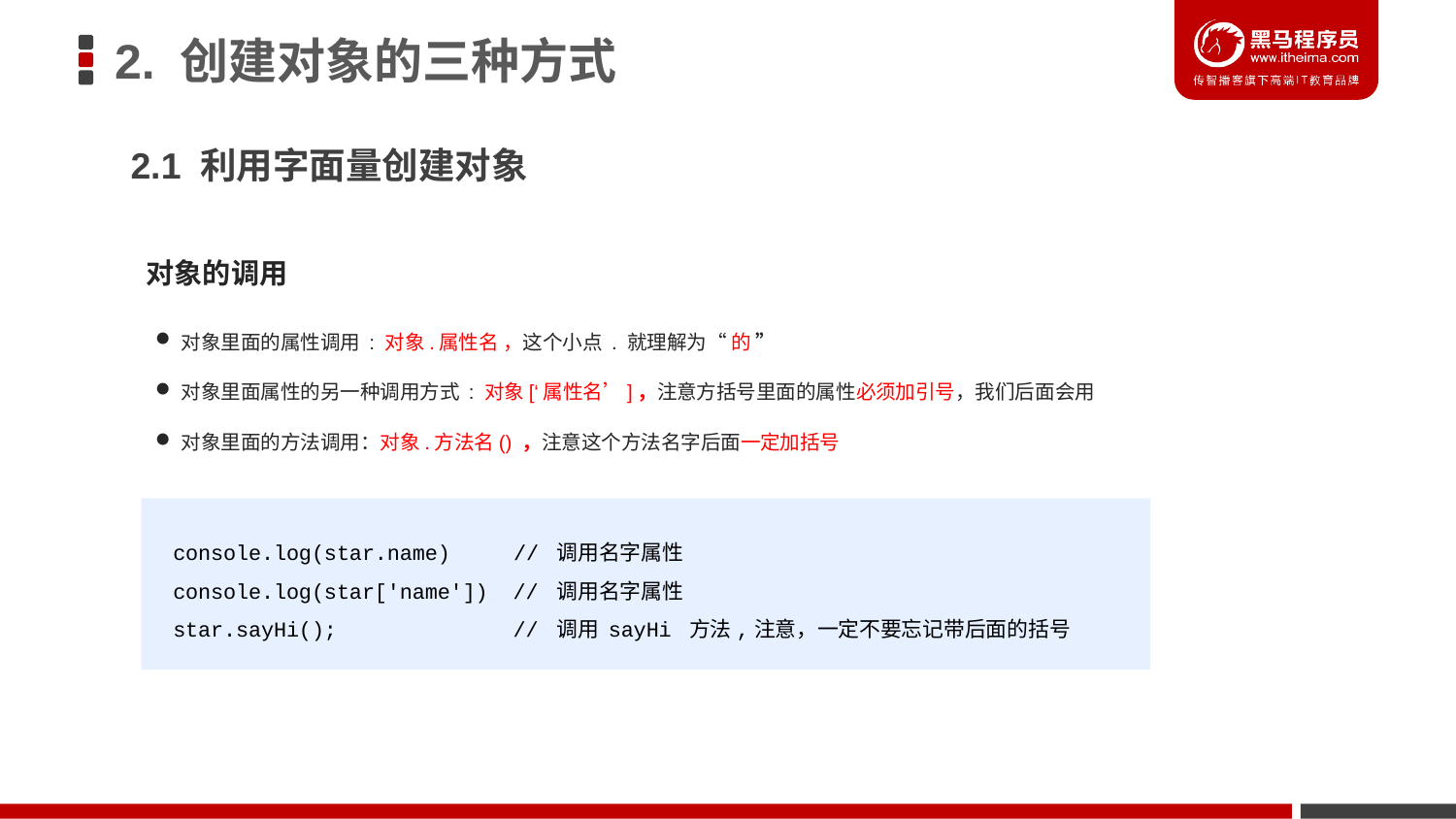

# 2. 创建对象的三种方式
2.1 利用字面量创建对象
对象的调用

对象里面的属性调用 : 对象.属性名 ，这个小点 . 就理解为“ 的 ”
对象里面属性的另一种调用方式 : 对象[‘属性名’]，注意方括号里面的属性必须加引号，我们后面会用
对象里面的方法调用：对象.方法名() ，注意这个方法名字后面一定加括号
console.log(star.name)     // 调用名字属性
console.log(star['name'])  // 调用名字属性
star.sayHi();              // 调用 sayHi 方法,注意，一定不要忘记带后面的括号